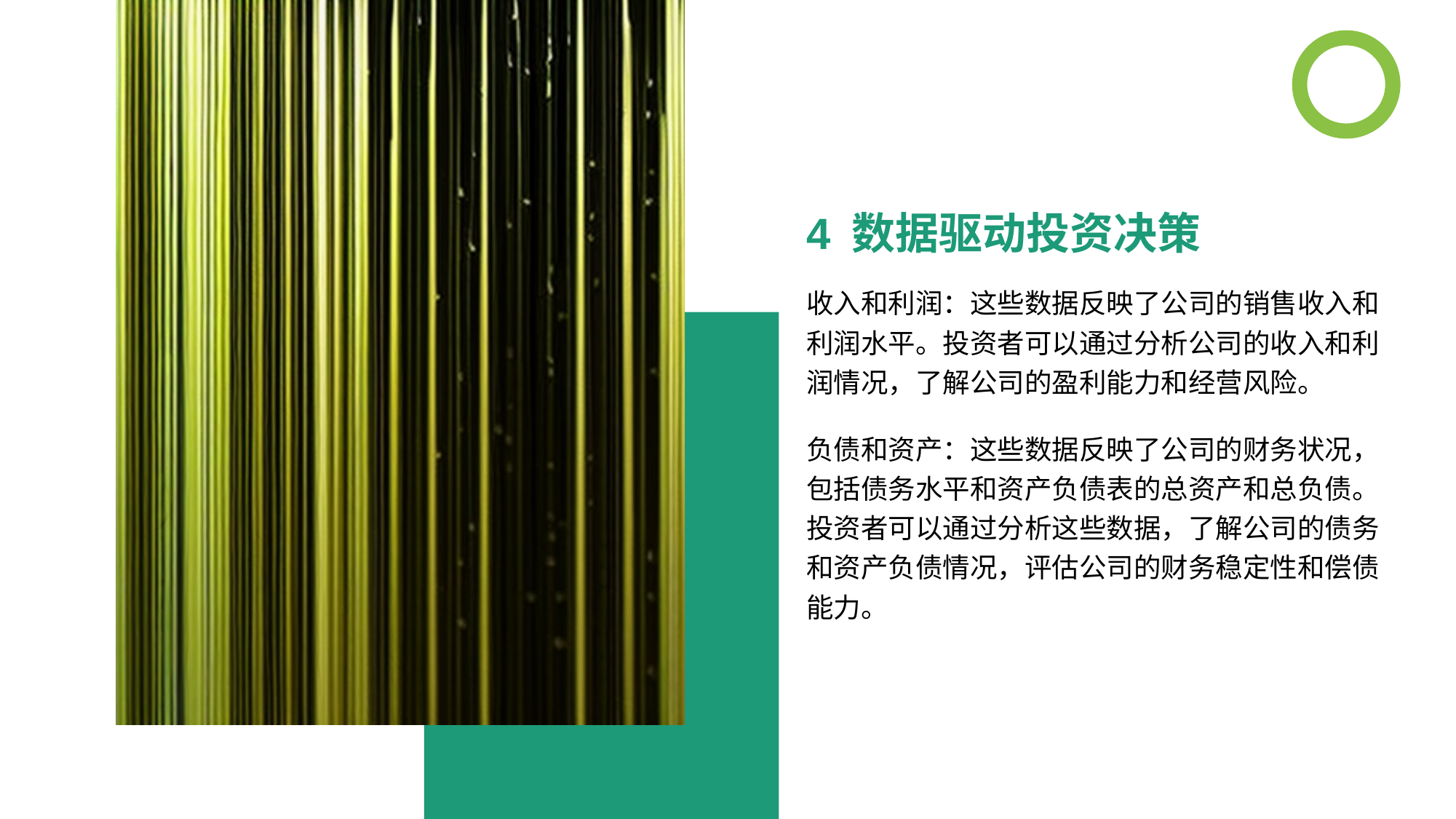

4 数据驱动投资决策
收入和利润：这些数据反映了公司的销售收入和利润水平。投资者可以通过分析公司的收入和利润情况，了解公司的盈利能力和经营风险。

负债和资产：这些数据反映了公司的财务状况，包括债务水平和资产负债表的总资产和总负债。投资者可以通过分析这些数据，了解公司的债务和资产负债情况，评估公司的财务稳定性和偿债能力。